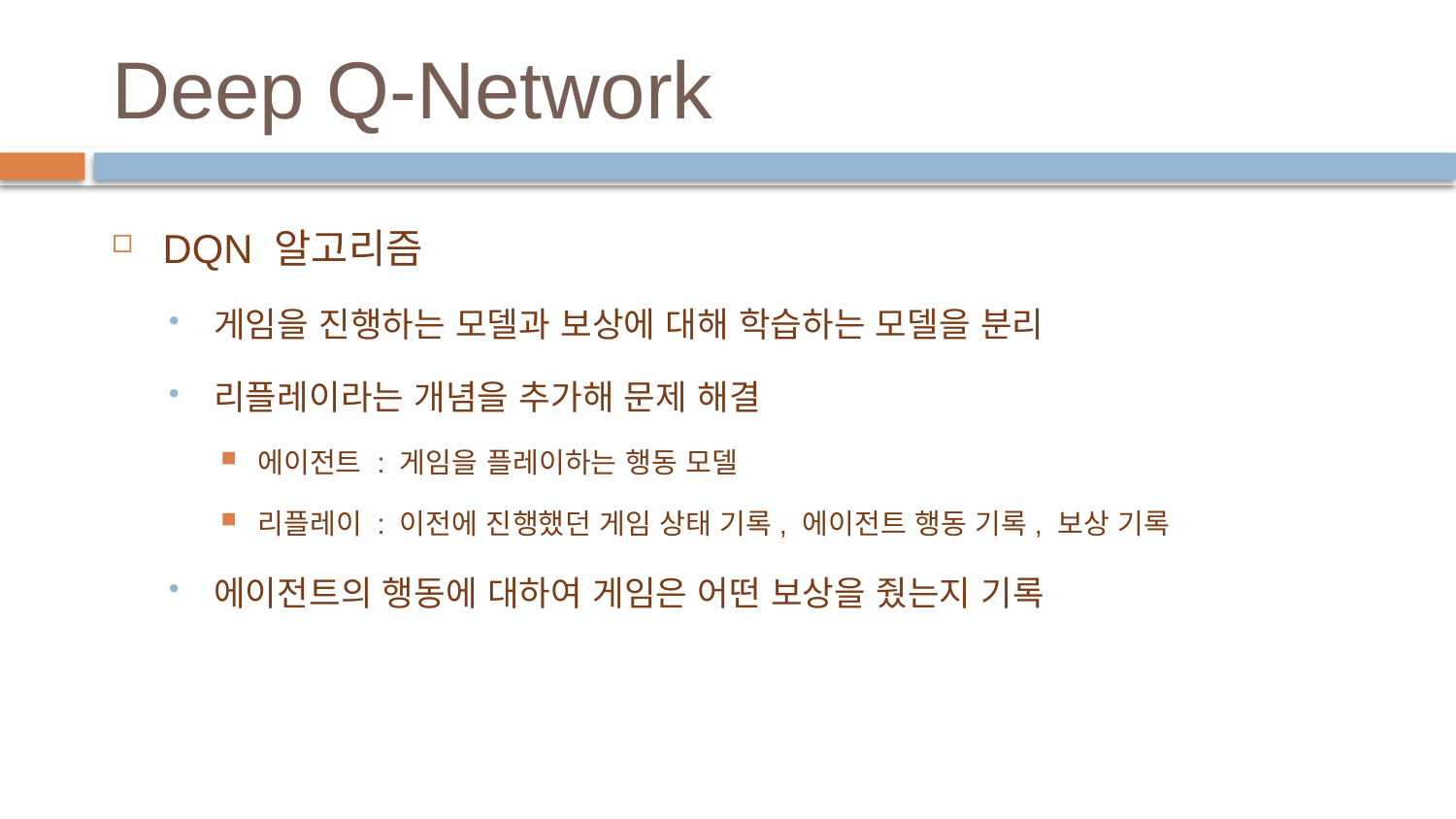

# Deep Q-Network
DQN 알고리즘
게임을 진행하는 모델과 보상에 대해 학습하는 모델을 분리
리플레이라는 개념을 추가해 문제 해결
에이전트 : 게임을 플레이하는 행동 모델
리플레이 : 이전에 진행했던 게임 상태 기록, 에이전트 행동 기록, 보상 기록
에이전트의 행동에 대하여 게임은 어떤 보상을 줬는지 기록